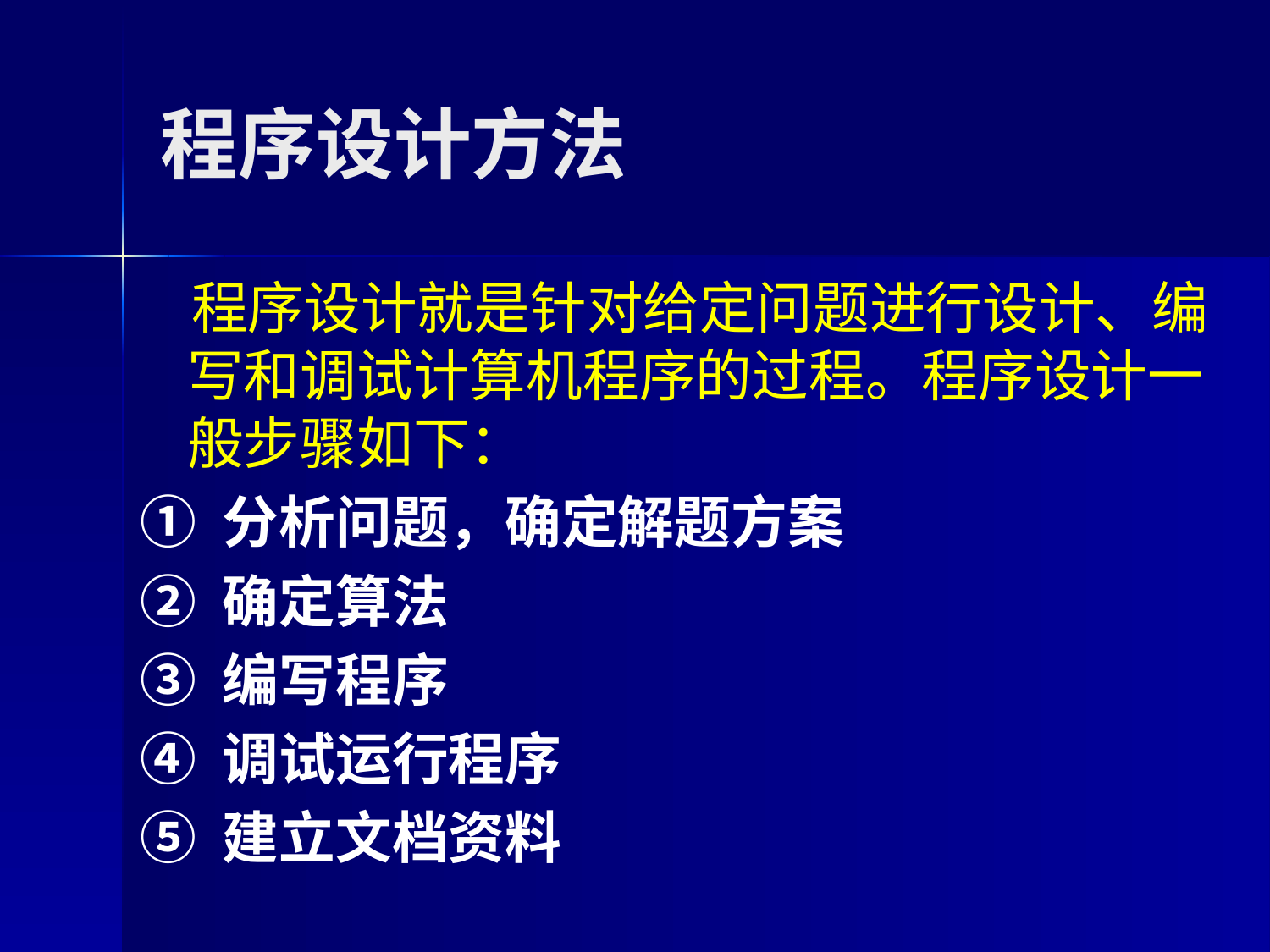

# 程序设计方法
   程序设计就是针对给定问题进行设计、编写和调试计算机程序的过程。程序设计一般步骤如下：
① 分析问题，确定解题方案
② 确定算法
③ 编写程序
④ 调试运行程序
⑤ 建立文档资料